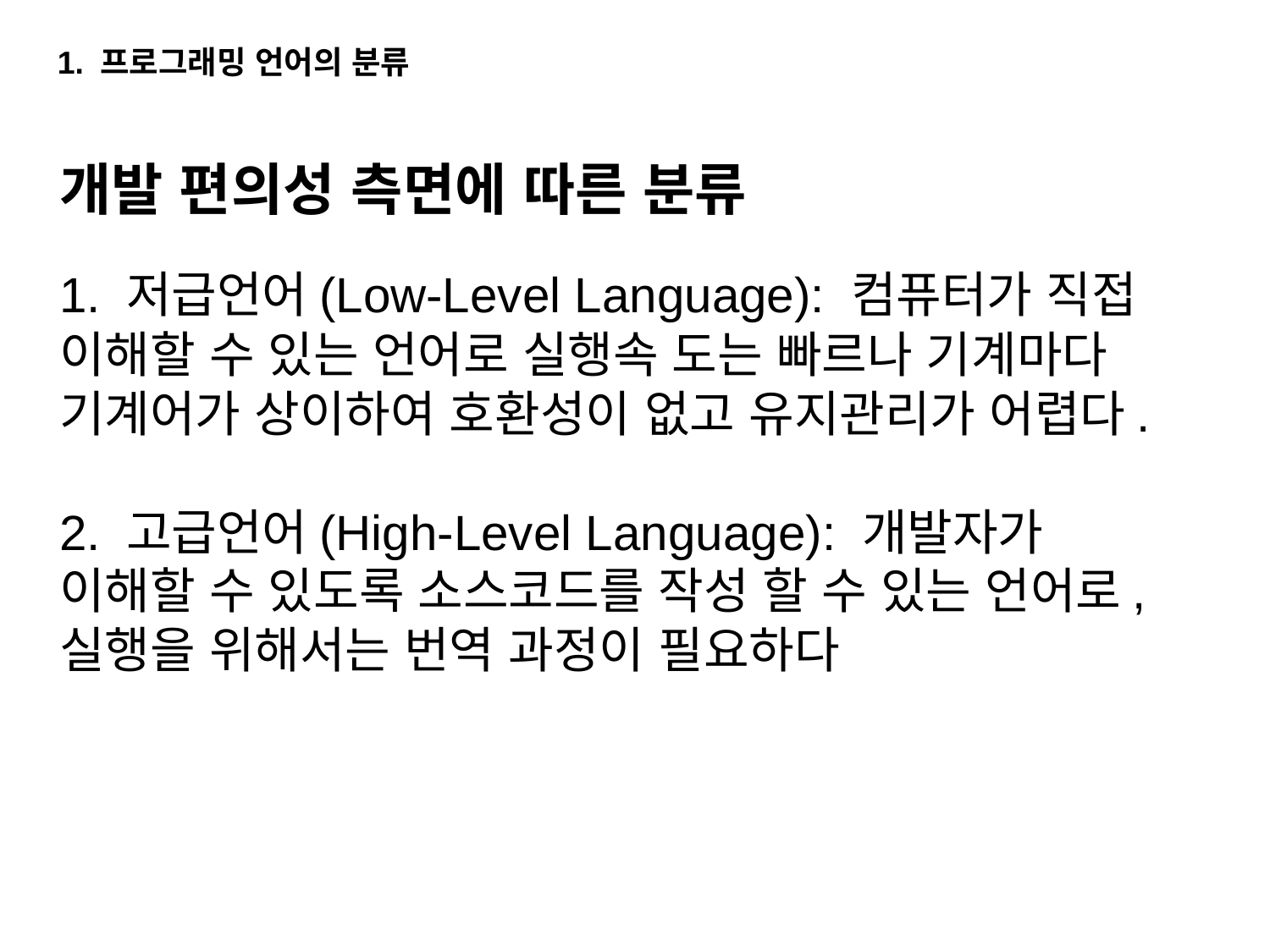

1. 프로그래밍 언어의 분류
개발 편의성 측면에 따른 분류

1. 저급언어(Low-Level Language): 컴퓨터가 직접 이해할 수 있는 언어로 실행속 도는 빠르나 기계마다 기계어가 상이하여 호환성이 없고 유지관리가 어렵다.

2. 고급언어(High-Level Language): 개발자가 이해할 수 있도록 소스코드를 작성 할 수 있는 언어로, 실행을 위해서는 번역 과정이 필요하다